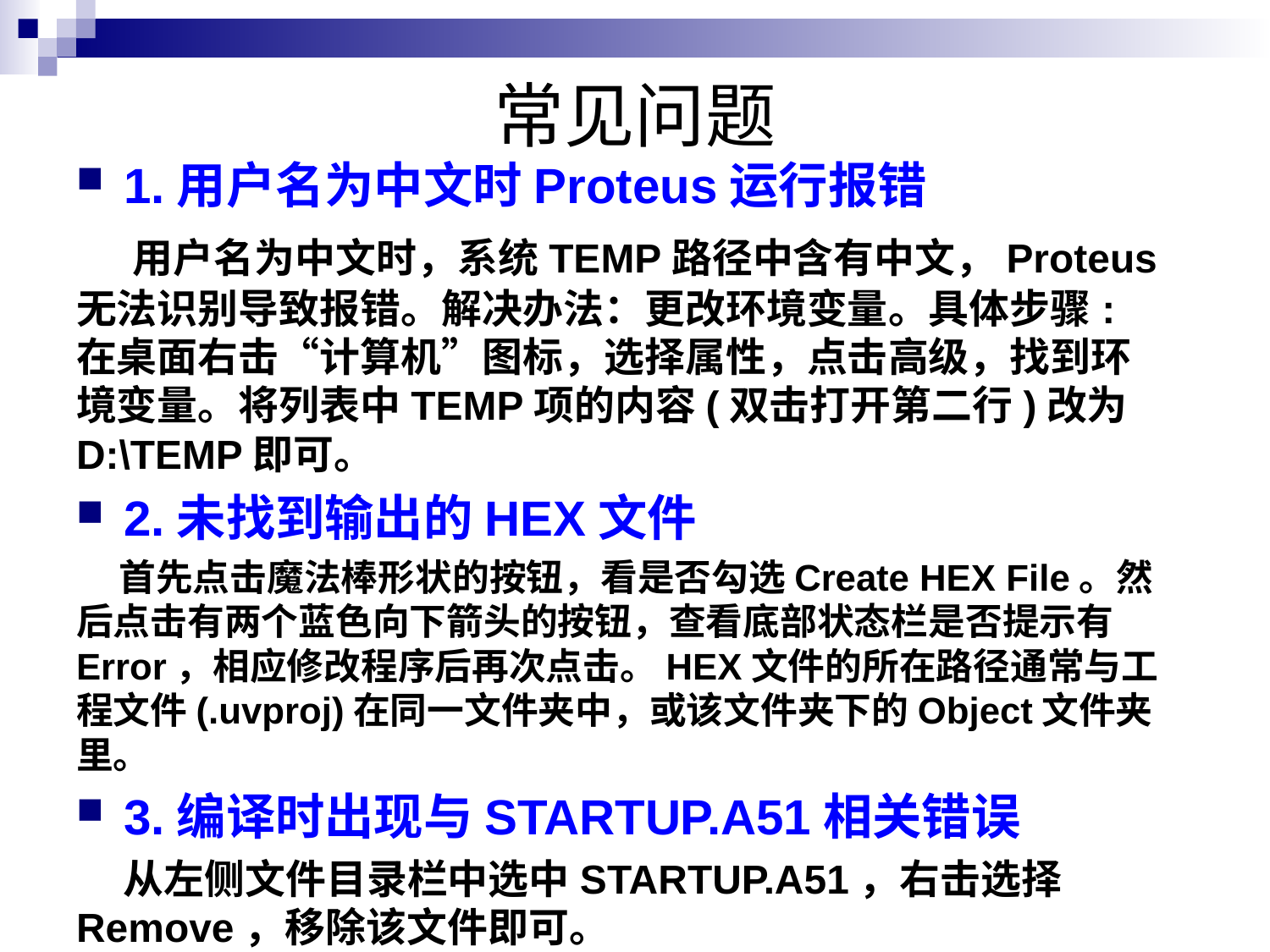

# 常见问题
1.用户名为中文时Proteus运行报错
    用户名为中文时，系统TEMP路径中含有中文，Proteus无法识别导致报错。解决办法：更改环境变量。具体步骤:在桌面右击“计算机”图标，选择属性，点击高级，找到环境变量。将列表中TEMP项的内容(双击打开第二行)改为D:\TEMP即可。
2.未找到输出的HEX文件
    首先点击魔法棒形状的按钮，看是否勾选Create HEX File。然后点击有两个蓝色向下箭头的按钮，查看底部状态栏是否提示有Error，相应修改程序后再次点击。HEX文件的所在路径通常与工程文件(.uvproj)在同一文件夹中，或该文件夹下的Object文件夹里。
3.编译时出现与STARTUP.A51相关错误
    从左侧文件目录栏中选中STARTUP.A51，右击选择Remove，移除该文件即可。